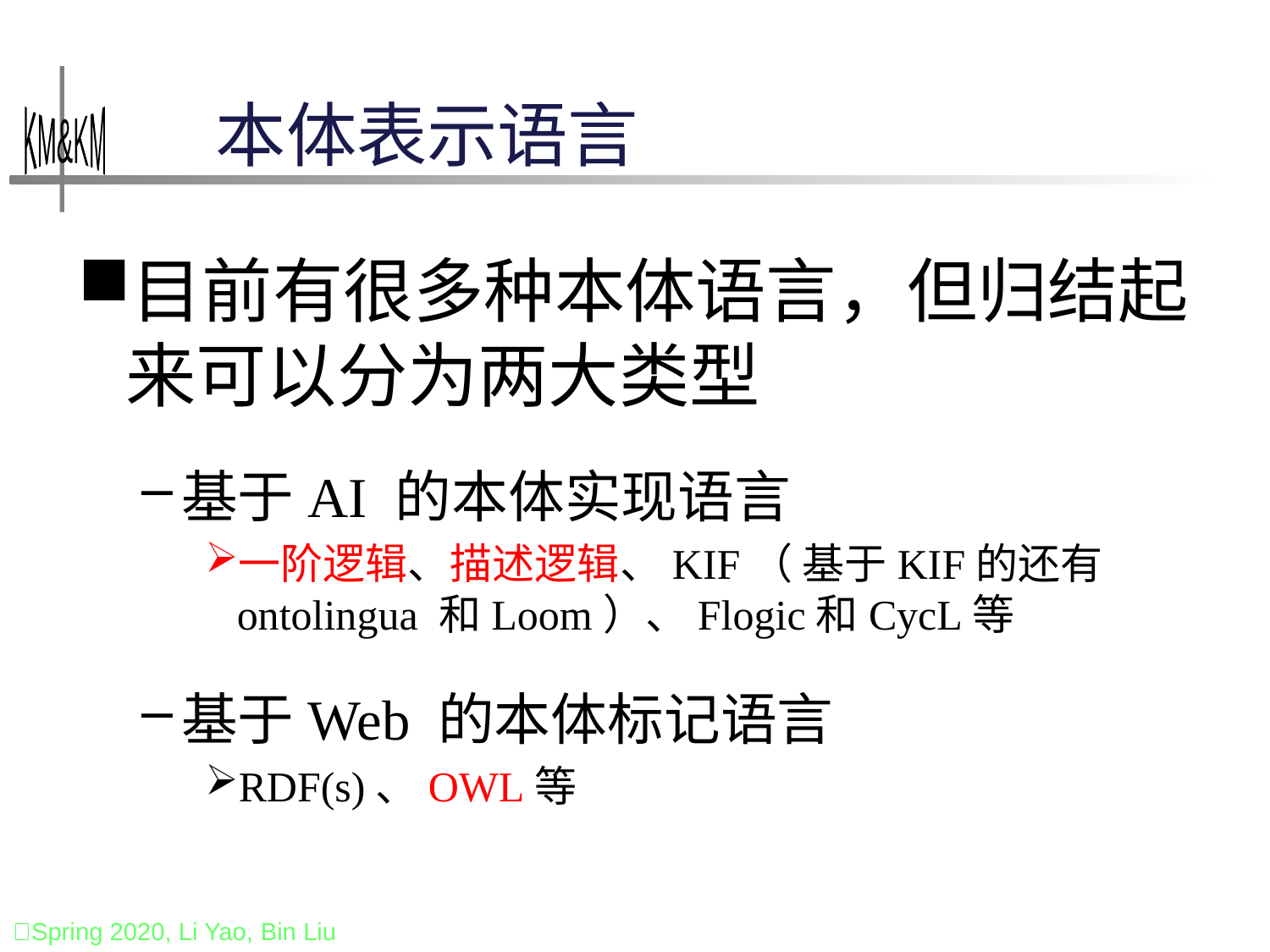

# 本体表示语言
目前有很多种本体语言，但归结起来可以分为两大类型
基于AI 的本体实现语言
一阶逻辑、描述逻辑、KIF（ 基于KIF的还有ontolingua 和Loom）、Flogic和CycL等
基于Web 的本体标记语言
RDF(s)、OWL等